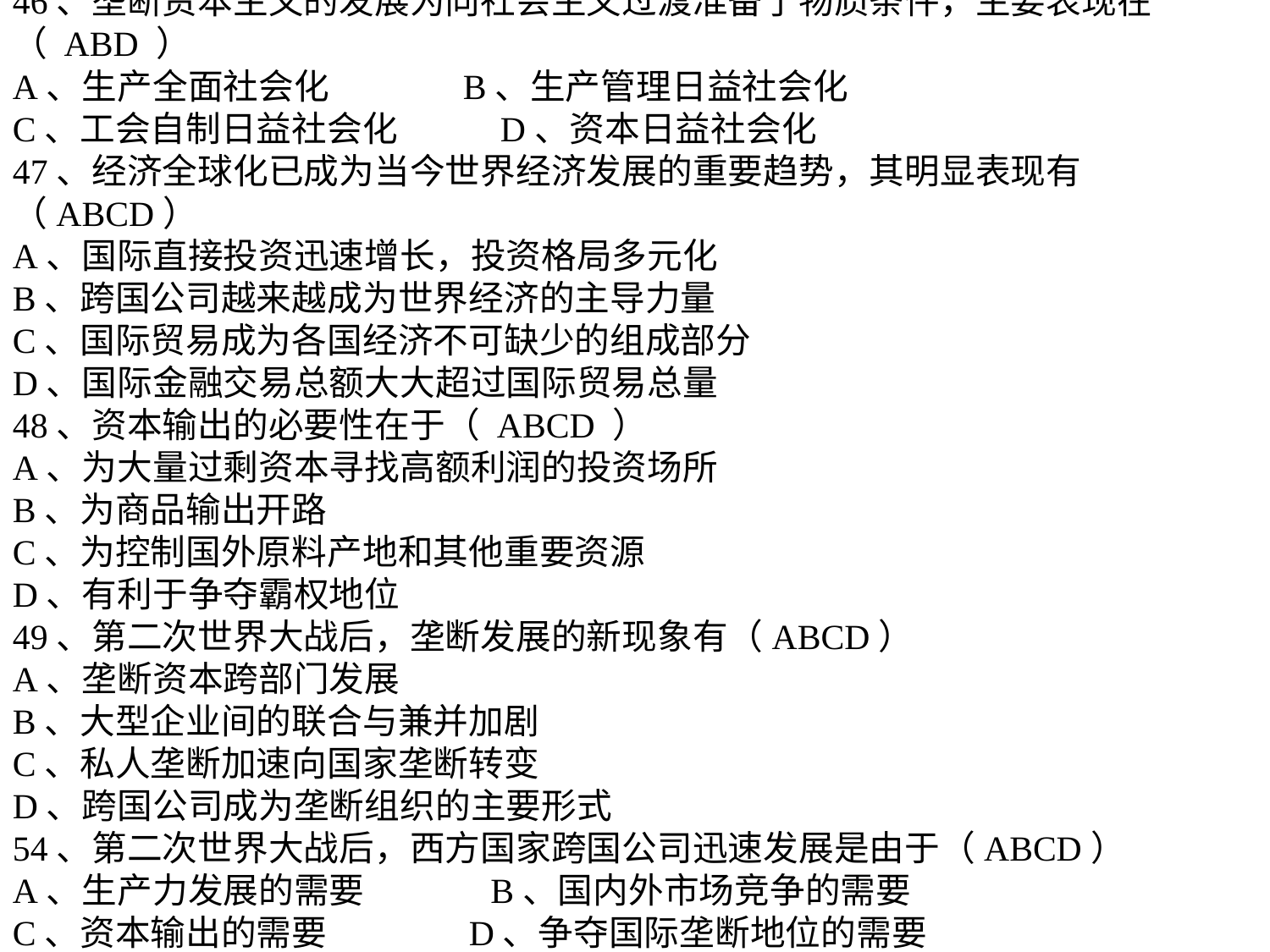

46、垄断资本主义的发展为向社会主义过渡准备了物质条件，主要表现在（ ABD ）
A、生产全面社会化                B、生产管理日益社会化
C、工会自制日益社会化            D、资本日益社会化
47、经济全球化已成为当今世界经济发展的重要趋势，其明显表现有（ABCD）
A、国际直接投资迅速增长，投资格局多元化
B、跨国公司越来越成为世界经济的主导力量
C、国际贸易成为各国经济不可缺少的组成部分
D、国际金融交易总额大大超过国际贸易总量
48、资本输出的必要性在于（ ABCD ）
A、为大量过剩资本寻找高额利润的投资场所
B、为商品输出开路
C、为控制国外原料产地和其他重要资源
D、有利于争夺霸权地位
49、第二次世界大战后，垄断发展的新现象有（ABCD）
A、垄断资本跨部门发展
B、大型企业间的联合与兼并加剧
C、私人垄断加速向国家垄断转变
D、跨国公司成为垄断组织的主要形式
54、第二次世界大战后，西方国家跨国公司迅速发展是由于（ABCD）
A、生产力发展的需要               B、国内外市场竞争的需要
C、资本输出的需要                 D、争夺国际垄断地位的需要